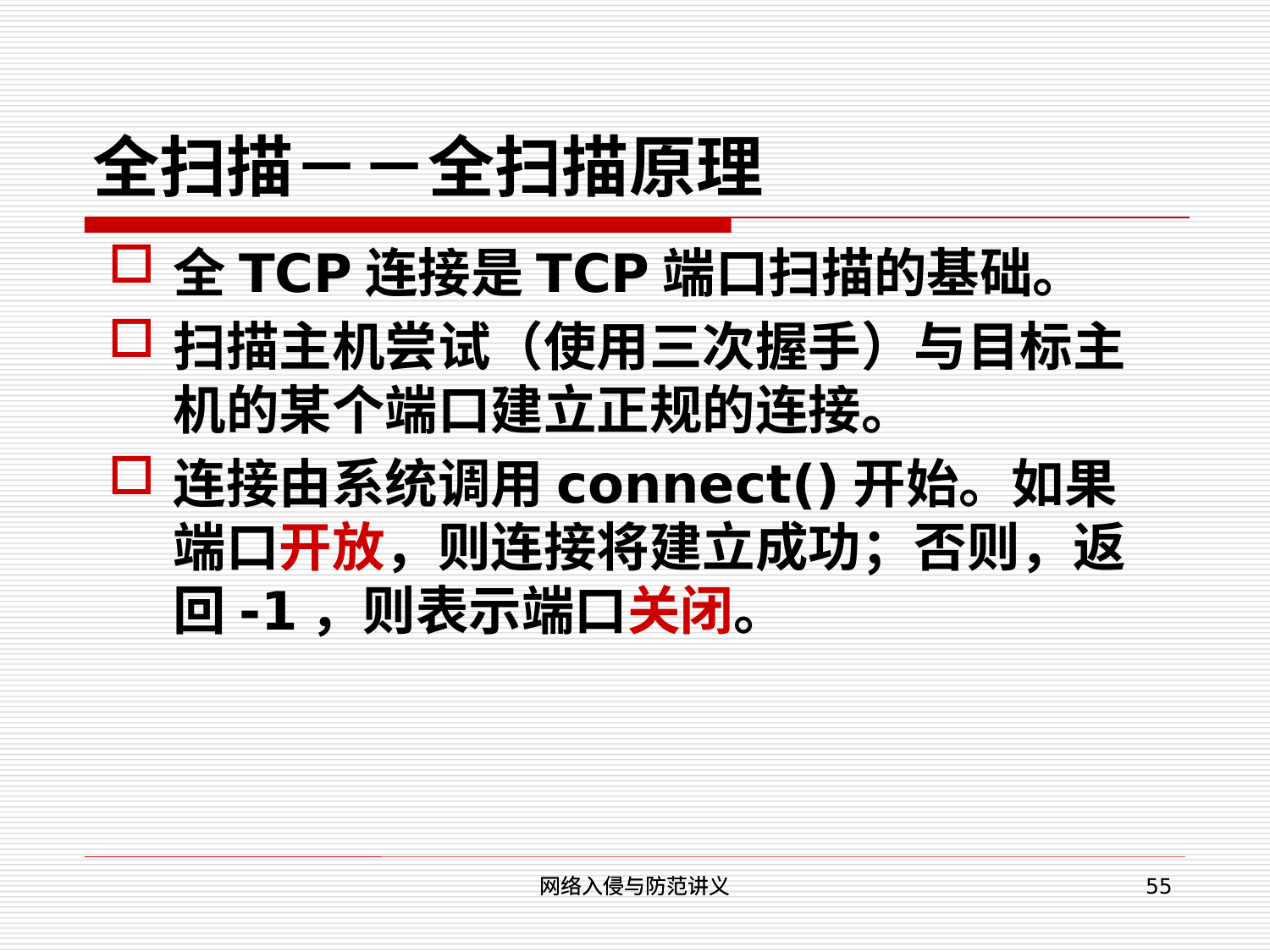

# 全扫描－－全扫描原理
全TCP连接是TCP端口扫描的基础。
扫描主机尝试（使用三次握手）与目标主机的某个端口建立正规的连接。
连接由系统调用connect()开始。如果端口开放，则连接将建立成功；否则，返回-1，则表示端口关闭。

网络入侵与防范讲义
网络入侵与防范讲义
55
55